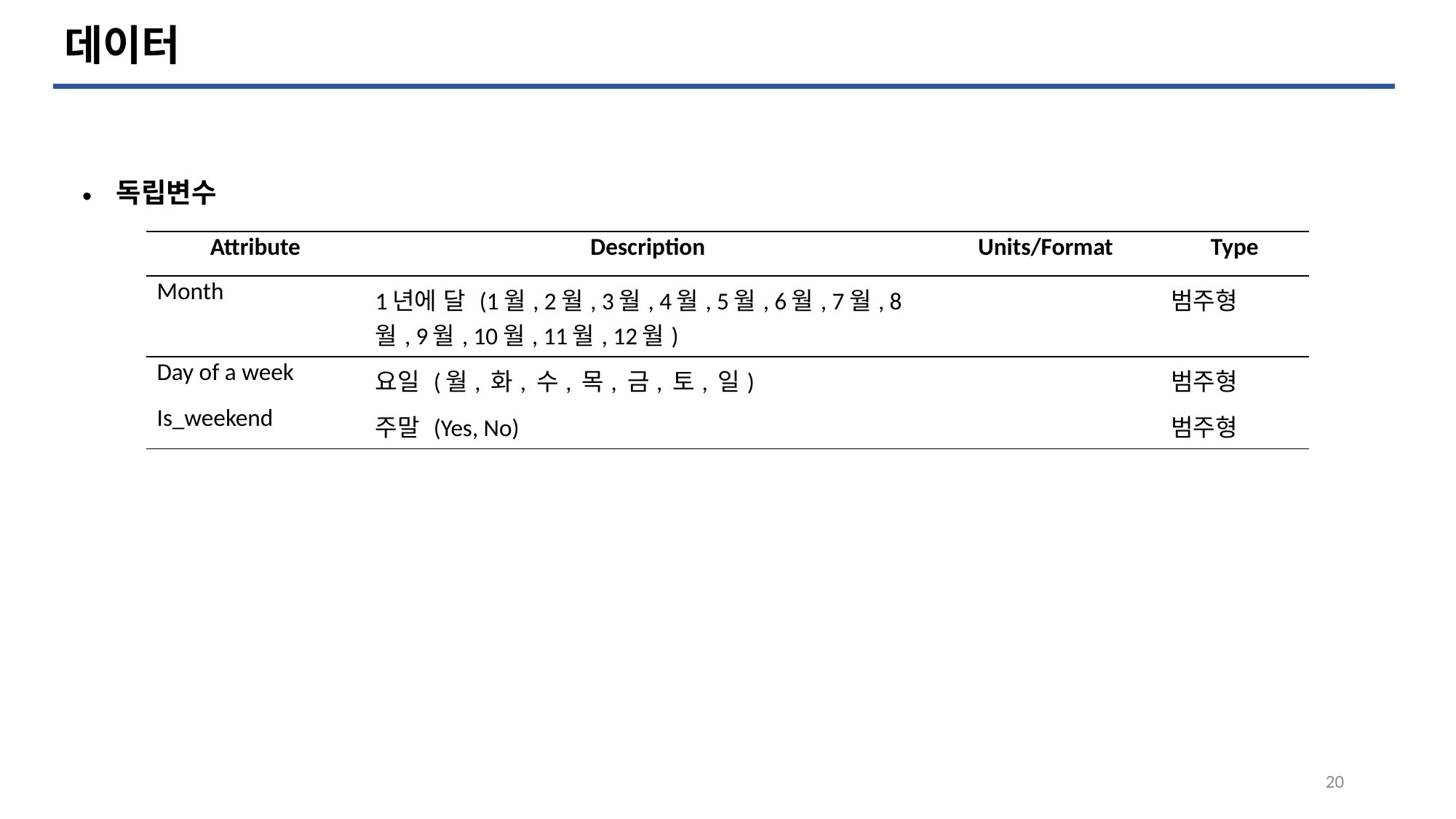

데이터

독립변수

| Attribute | Description | Units/Format | Type |
| --- | --- | --- | --- |
| Month | 1년에 달 (1월, 2월, 3월, 4월, 5월, 6월, 7월, 8월, 9월, 10월, 11월, 12월) |  | 범주형 |
| Day of a week | 요일 (월, 화, 수, 목, 금, 토, 일) |  | 범주형 |
| Is\_weekend | 주말 (Yes, No) |  | 범주형 |
20